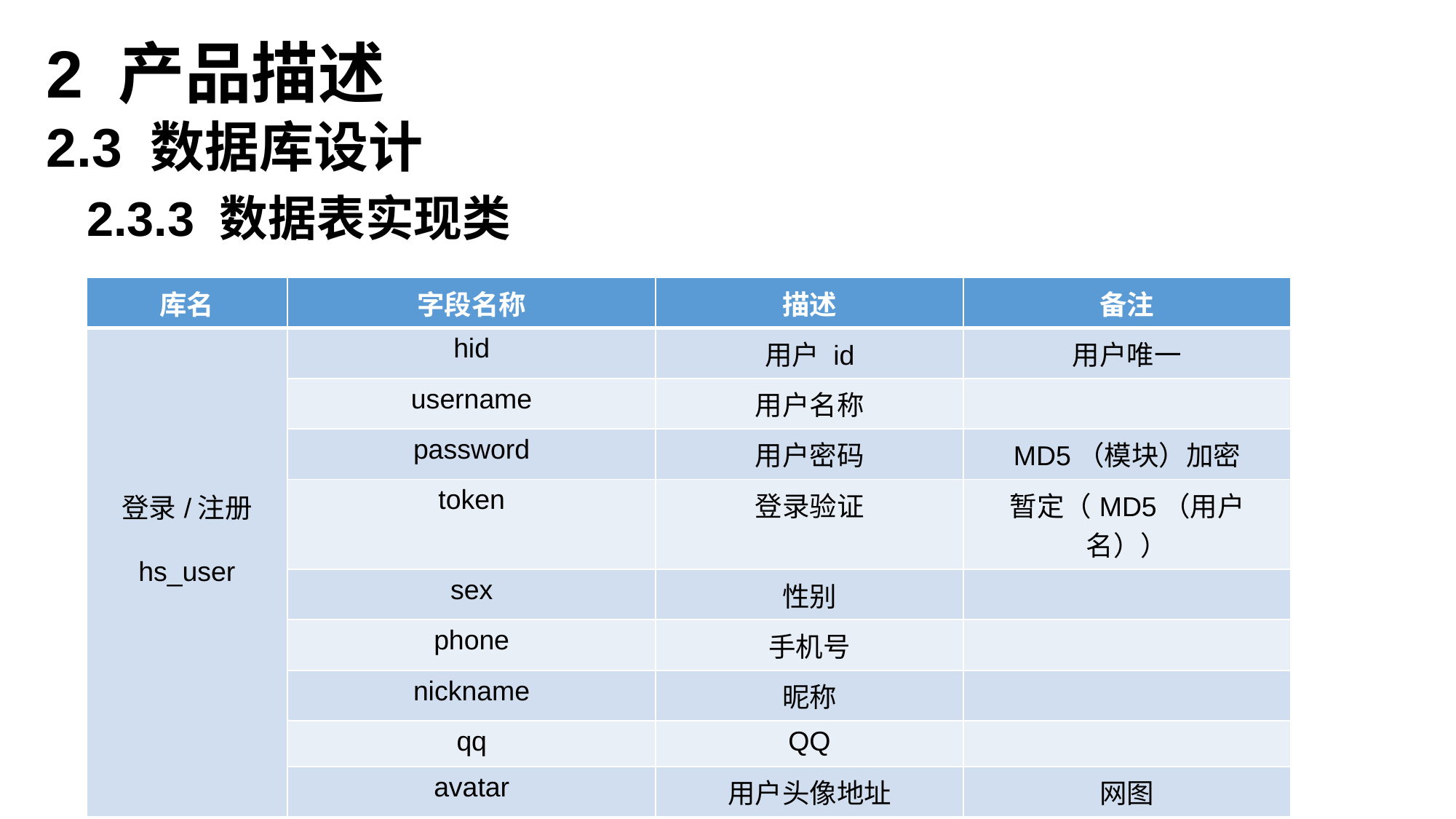

# 2 产品描述
2.3 数据库设计
   2.3.3 数据表实现类
| 库名 | 字段名称 | 描述 | 备注 |
| --- | --- | --- | --- |
| 登录/注册 hs\_user | hid | 用户 id | 用户唯一 |
|  | username | 用户名称 |  |
|  | password | 用户密码 | MD5（模块）加密 |
|  | token | 登录验证 | 暂定（MD5（用户名）） |
|  | sex | 性别 |  |
|  | phone | 手机号 |  |
|  | nickname | 昵称 |  |
|  | qq | QQ |  |
|  | avatar | 用户头像地址 | 网图 |